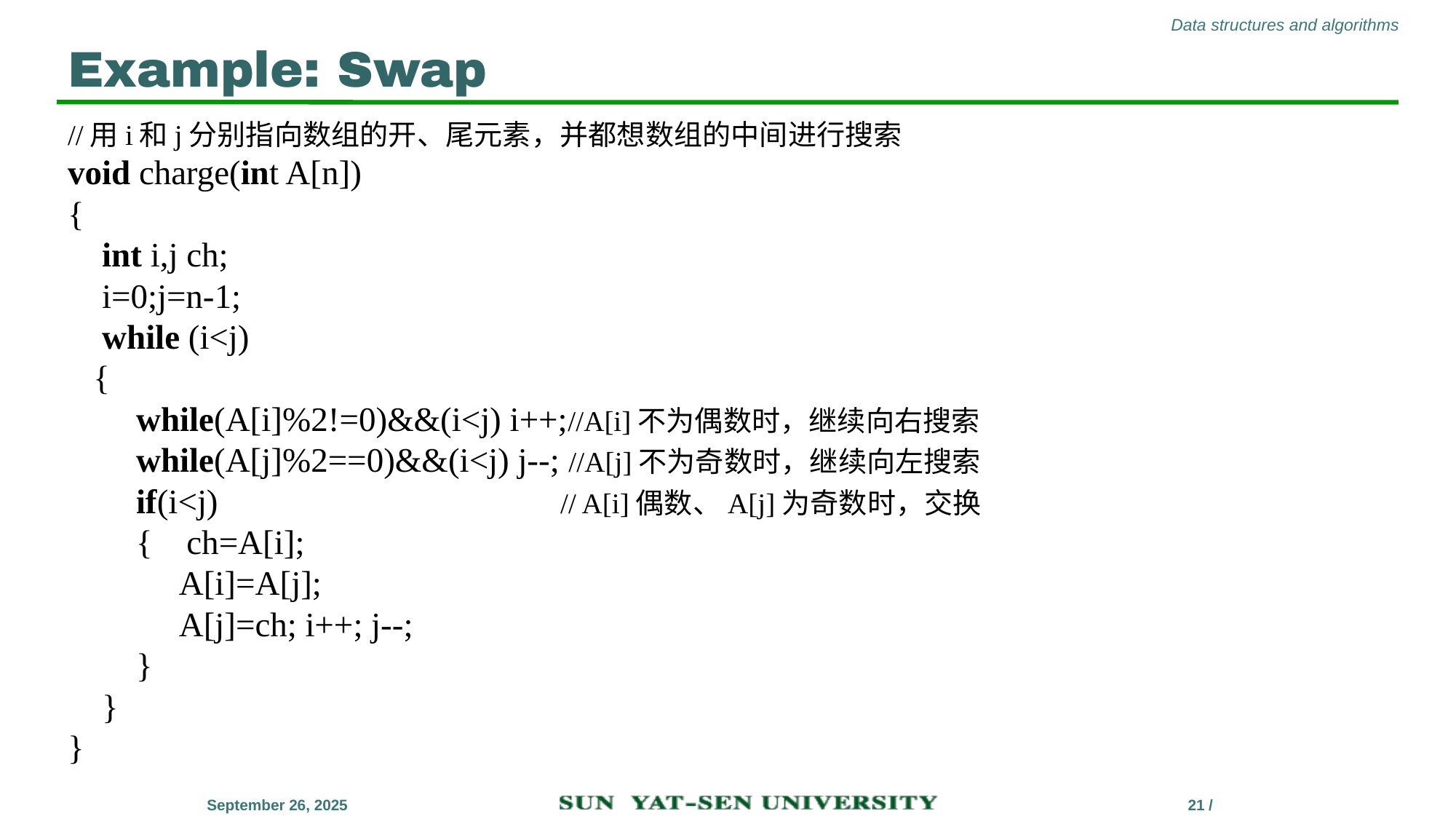

# Example: Swap
//用i和j分别指向数组的开、尾元素，并都想数组的中间进行搜索
void charge(int A[n])
{
    int i,j ch;
    i=0;j=n-1;
    while (i<j)
   {
        while(A[i]%2!=0)&&(i<j) i++;//A[i]不为偶数时，继续向右搜索
        while(A[j]%2==0)&&(i<j) j--; //A[j]不为奇数时，继续向左搜索
        if(i<j)                                        // A[i]偶数、A[j]为奇数时，交换
        {    ch=A[i];
             A[i]=A[j];
             A[j]=ch; i++; j--;
        }
    }
}